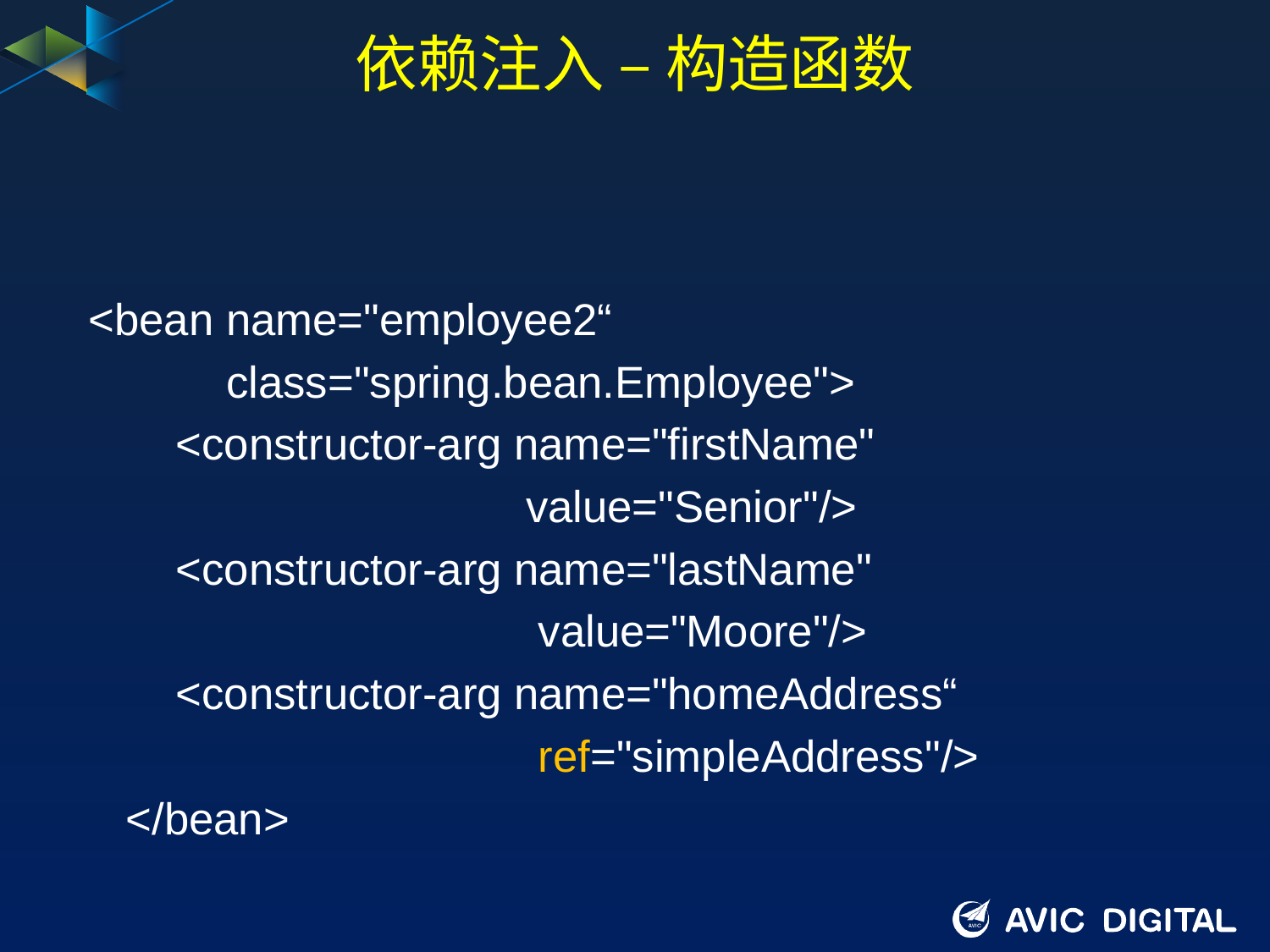

# 依赖注入 – 构造函数

 <bean name="employee2“
            class="spring.bean.Employee">
        <constructor-arg name="firstName"
                                    value="Senior"/>
        <constructor-arg name="lastName"
                                     value="Moore"/>
        <constructor-arg name="homeAddress“
                                     ref="simpleAddress"/>
    </bean>